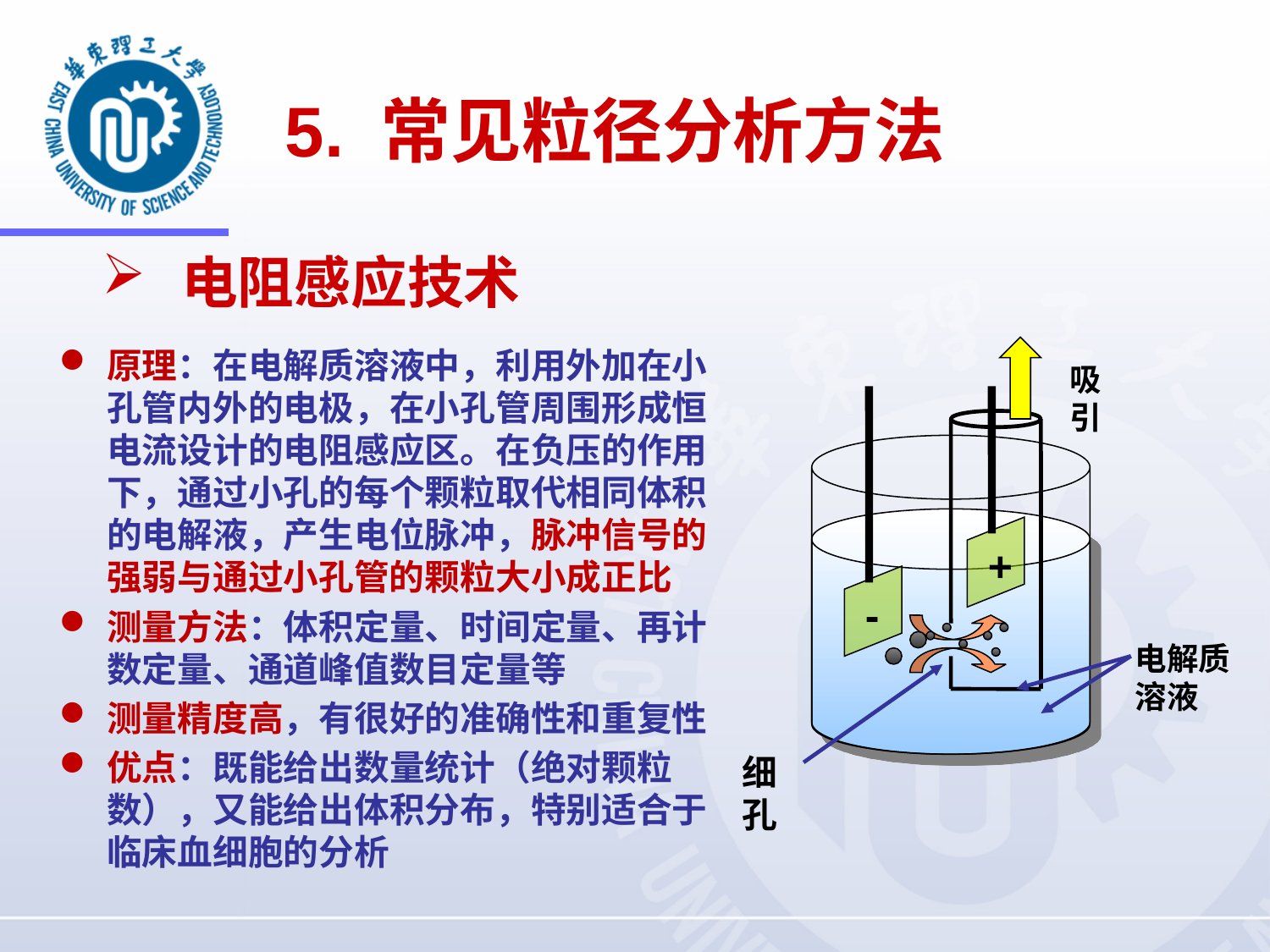

5. 常见粒径分析方法
电阻感应技术
原理：在电解质溶液中，利用外加在小孔管内外的电极，在小孔管周围形成恒电流设计的电阻感应区。在负压的作用下，通过小孔的每个颗粒取代相同体积的电解液，产生电位脉冲，脉冲信号的强弱与通过小孔管的颗粒大小成正比
测量方法：体积定量、时间定量、再计数定量、通道峰值数目定量等
测量精度高，有很好的准确性和重复性
优点：既能给出数量统计（绝对颗粒数），又能给出体积分布，特别适合于临床血细胞的分析

吸引

+

-

电解质溶液

细孔